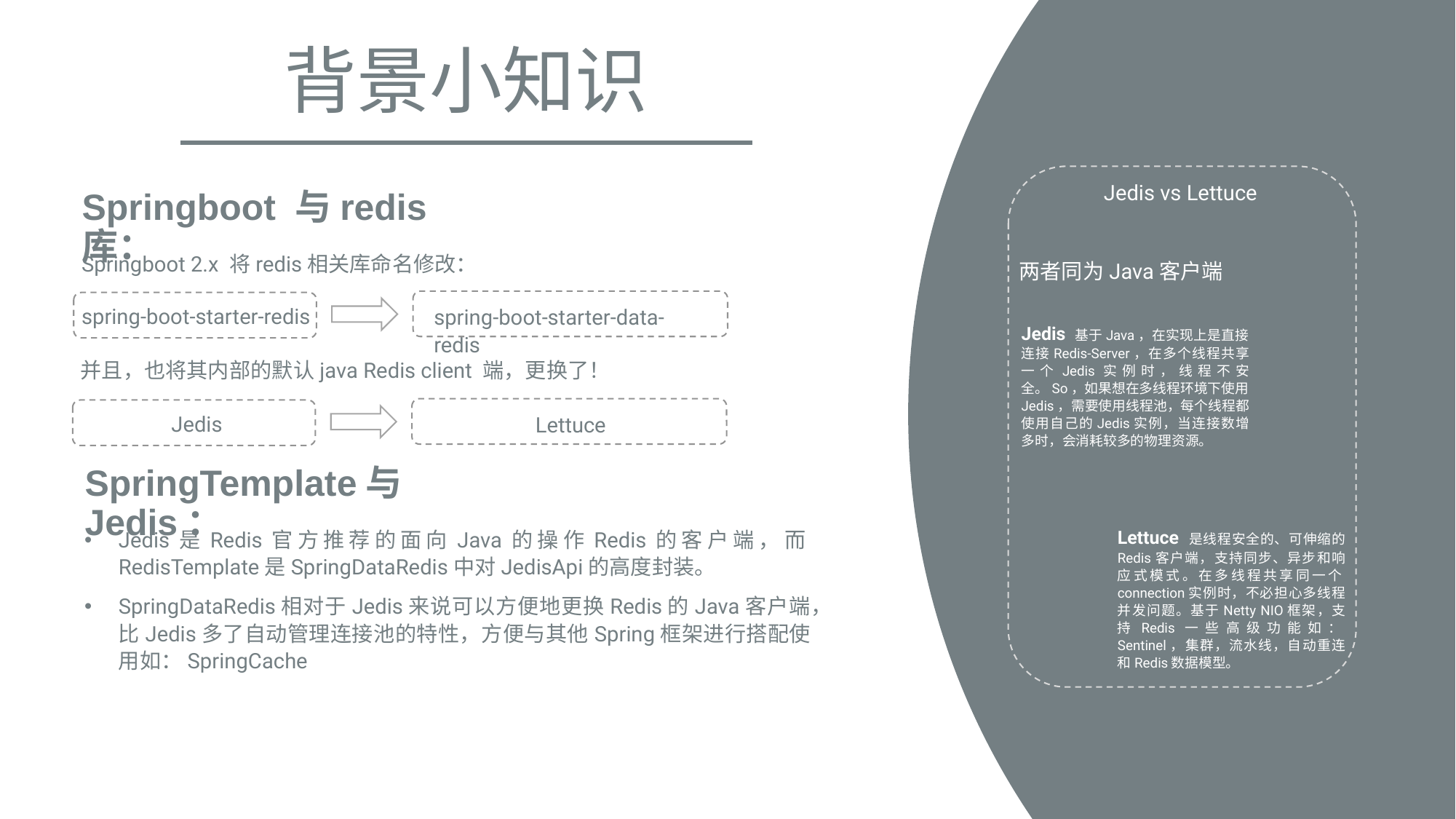

背景小知识

Jedis vs Lettuce
Springboot 与redis库：
Springboot 2.x 将redis相关库命名修改：
两者同为Java客户端

spring-boot-starter-redis
spring-boot-starter-data-redis

Jedis 基于Java，在实现上是直接连接Redis-Server，在多个线程共享一个Jedis实例时，线程不安全。So，如果想在多线程环境下使用Jedis，需要使用线程池，每个线程都使用自己的Jedis实例，当连接数增多时，会消耗较多的物理资源。
并且，也将其内部的默认java Redis client 端，更换了！

Jedis
Lettuce

SpringTemplate与 Jedis：
Jedis是Redis官方推荐的面向Java的操作Redis的客户端，而RedisTemplate是SpringDataRedis中对JedisApi的高度封装。
SpringDataRedis相对于Jedis来说可以方便地更换Redis的Java客户端，比Jedis多了自动管理连接池的特性，方便与其他Spring框架进行搭配使用如：SpringCache
Lettuce 是线程安全的、可伸缩的 Redis客户端，支持同步、异步和响应式模式。在多线程共享同一个connection实例时，不必担心多线程并发问题。基于Netty NIO框架，支持Redis一些高级功能如：Sentinel，集群，流水线，自动重连和Redis数据模型。